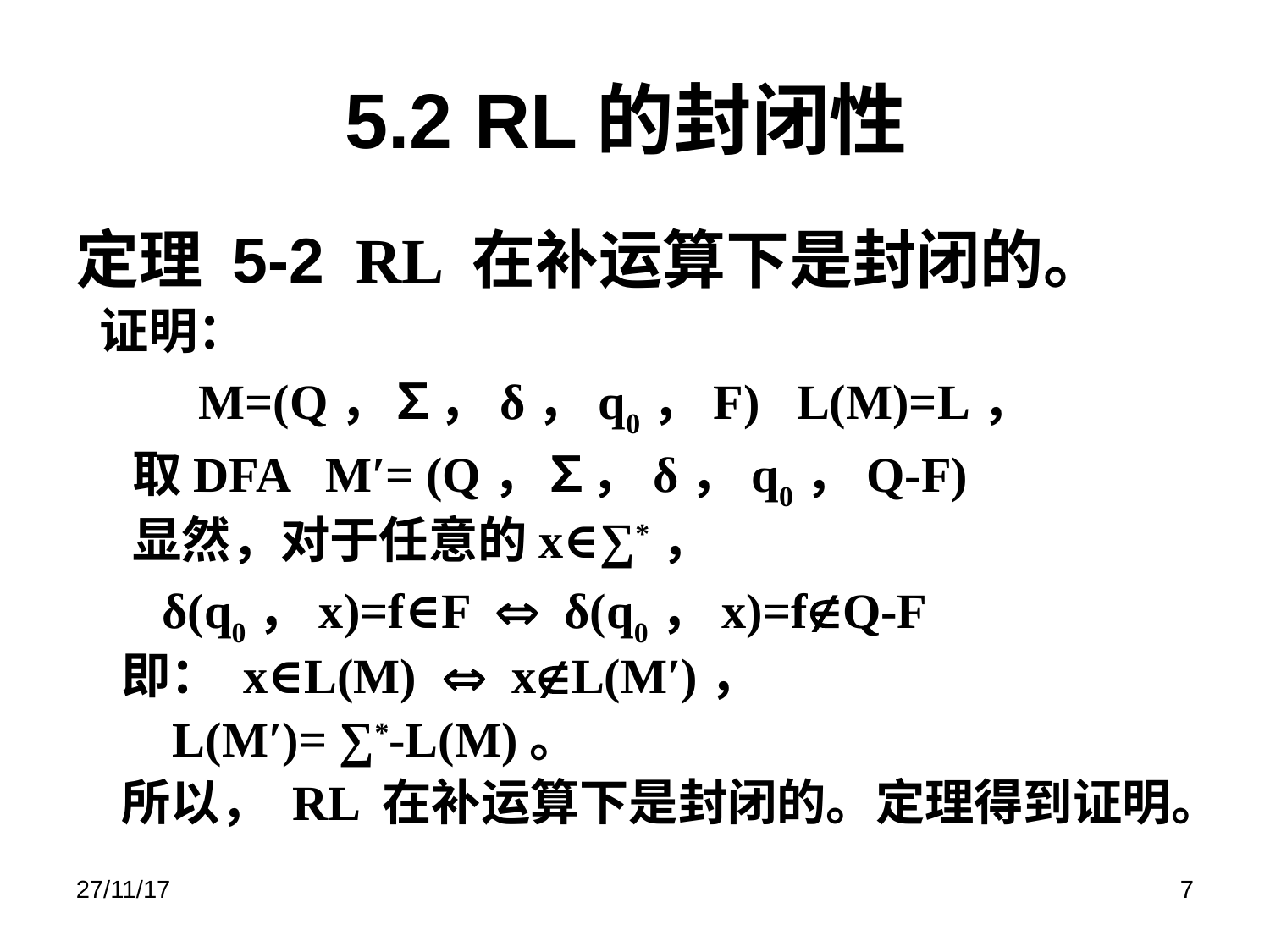

# 5.2 RL的封闭性
定理 5-2  RL 在补运算下是封闭的。
 证明：
          M=(Q，∑，δ，q0，F)   L(M)=L，
    取DFA   M′= (Q，∑，δ，q0，Q-F)
    显然，对于任意的x∈∑*，
       δ(q0，x)=f∈F  ⇔  δ(q0，x)=f∉Q-F
   即： x∈L(M)  ⇔  x∉L(M′)，
	    L(M′)= ∑*-L(M)。
   所以， RL 在补运算下是封闭的。定理得到证明。
27/11/17
7